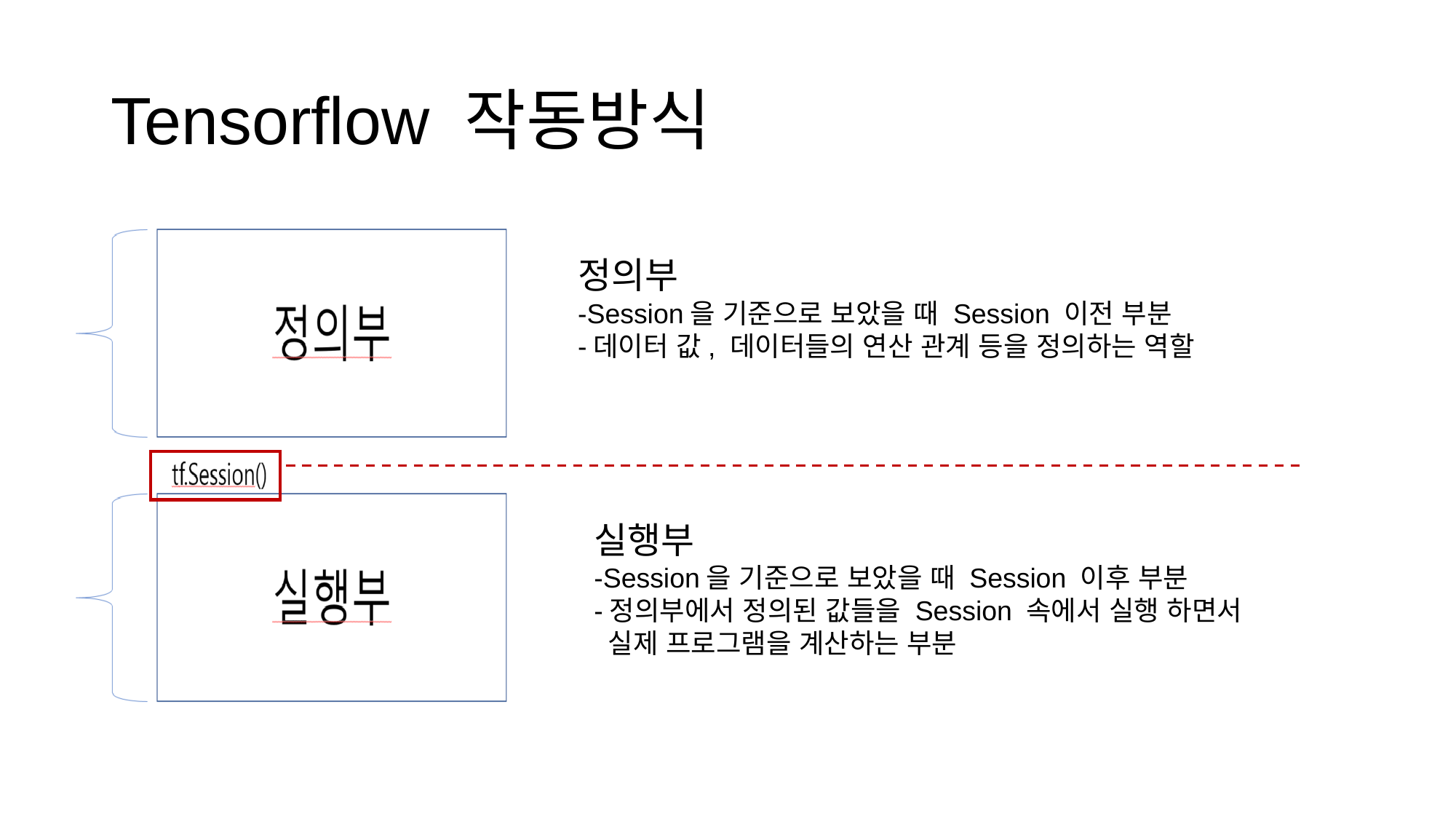

# Tensorflow 작동방식

정의부
-Session을 기준으로 보았을 때 Session 이전 부분
-데이터 값, 데이터들의 연산 관계 등을 정의하는 역할

실행부
-Session을 기준으로 보았을 때 Session 이후 부분
-정의부에서 정의된 값들을 Session 속에서 실행 하면서
 실제 프로그램을 계산하는 부분